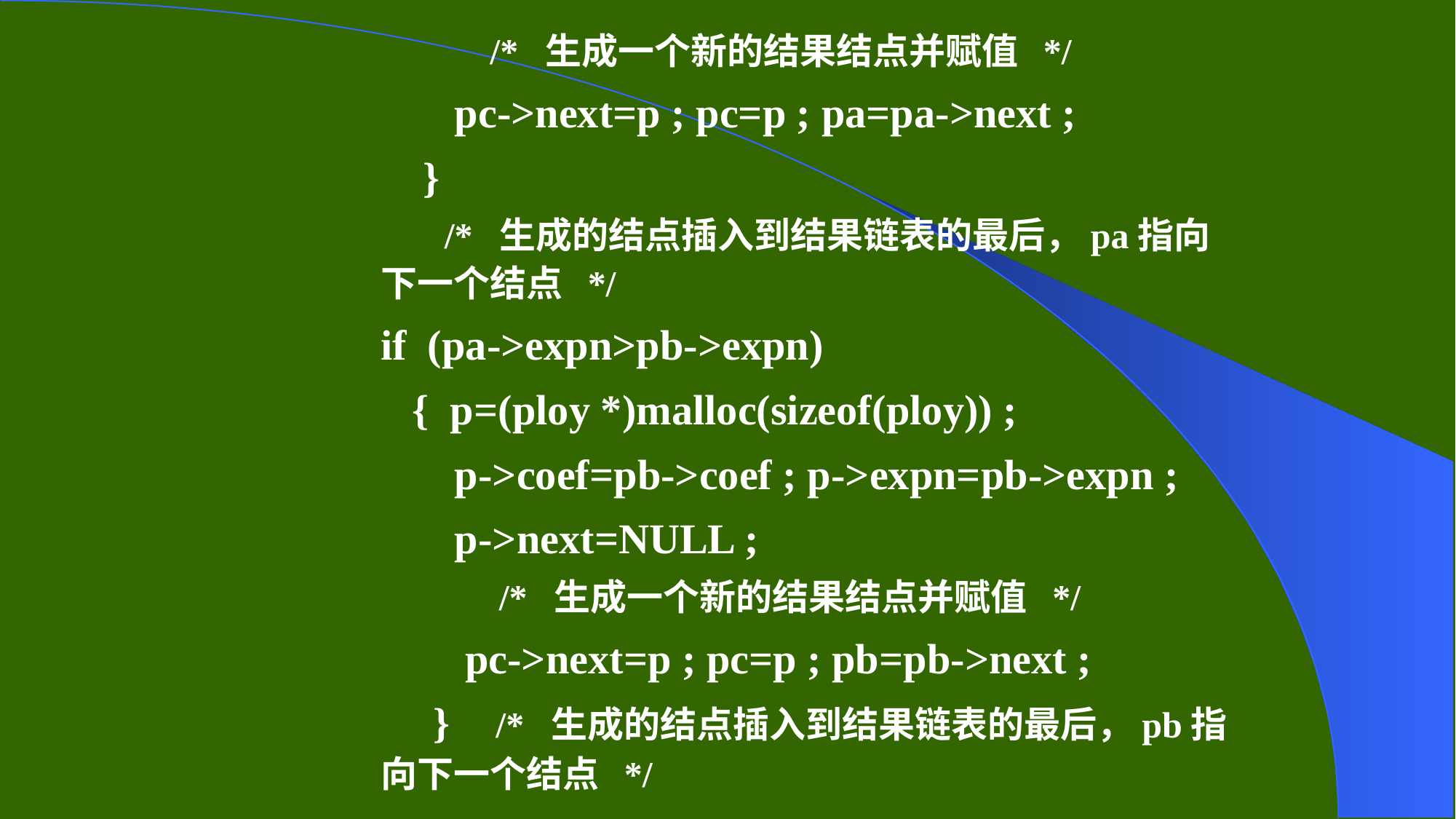

/*  生成一个新的结果结点并赋值  */
       pc->next=p ; pc=p ; pa=pa->next ;
    }
       /*  生成的结点插入到结果链表的最后，pa指向下一个结点  */
if  (pa->expn>pb->expn)
   {  p=(ploy *)malloc(sizeof(ploy)) ;
       p->coef=pb->coef ; p->expn=pb->expn ;
       p->next=NULL ;
             /*  生成一个新的结果结点并赋值  */
        pc->next=p ; pc=p ; pb=pb->next ;
     }     /*  生成的结点插入到结果链表的最后，pb指向下一个结点  */